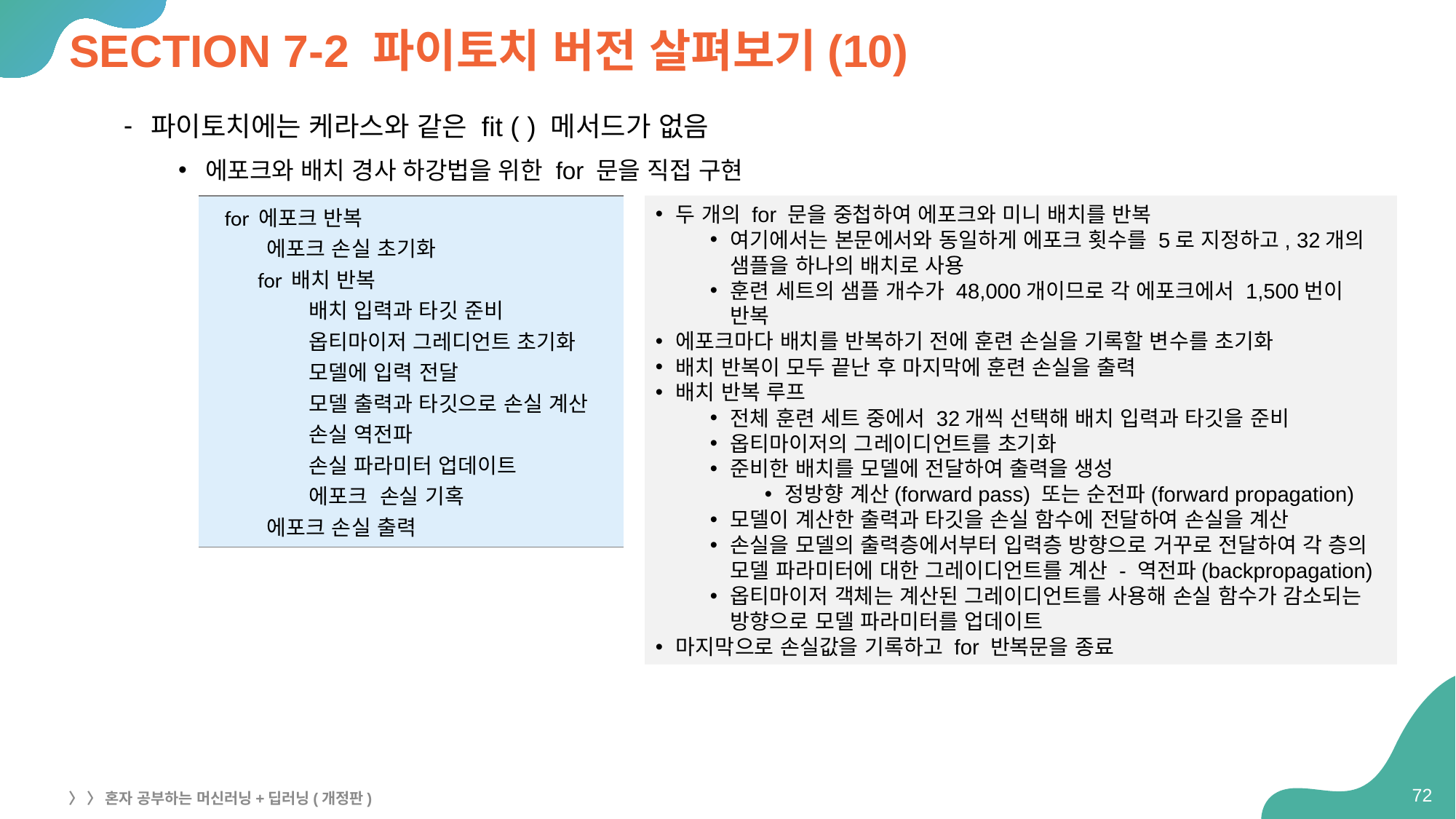

# SECTION 7-2 파이토치 버전 살펴보기(10)
파이토치에는 케라스와 같은 fit ( ) 메서드가 없음
에포크와 배치 경사 하강법을 위한 for 문을 직접 구현
| for 에포크 반복 에포크 손실 초기화 for 배치 반복 배치 입력과 타깃 준비 옵티마이저 그레디언트 초기화 모델에 입력 전달 모델 출력과 타깃으로 손실 계산 손실 역전파 손실 파라미터 업데이트 에포크 손실 기혹 에포크 손실 출력 |
| --- |
두 개의 for 문을 중첩하여 에포크와 미니 배치를 반복
여기에서는 본문에서와 동일하게 에포크 횟수를 5로 지정하고, 32개의 샘플을 하나의 배치로 사용
훈련 세트의 샘플 개수가 48,000개이므로 각 에포크에서 1,500번이 반복
에포크마다 배치를 반복하기 전에 훈련 손실을 기록할 변수를 초기화
배치 반복이 모두 끝난 후 마지막에 훈련 손실을 출력
배치 반복 루프
전체 훈련 세트 중에서 32개씩 선택해 배치 입력과 타깃을 준비
옵티마이저의 그레이디언트를 초기화
준비한 배치를 모델에 전달하여 출력을 생성
정방향 계산(forward pass) 또는 순전파(forward propagation)
모델이 계산한 출력과 타깃을 손실 함수에 전달하여 손실을 계산
손실을 모델의 출력층에서부터 입력층 방향으로 거꾸로 전달하여 각 층의 모델 파라미터에 대한 그레이디언트를 계산 - 역전파(backpropagation)
옵티마이저 객체는 계산된 그레이디언트를 사용해 손실 함수가 감소되는 방향으로 모델 파라미터를 업데이트
마지막으로 손실값을 기록하고 for 반복문을 종료
72
〉 〉 혼자 공부하는 머신러닝+딥러닝(개정판)